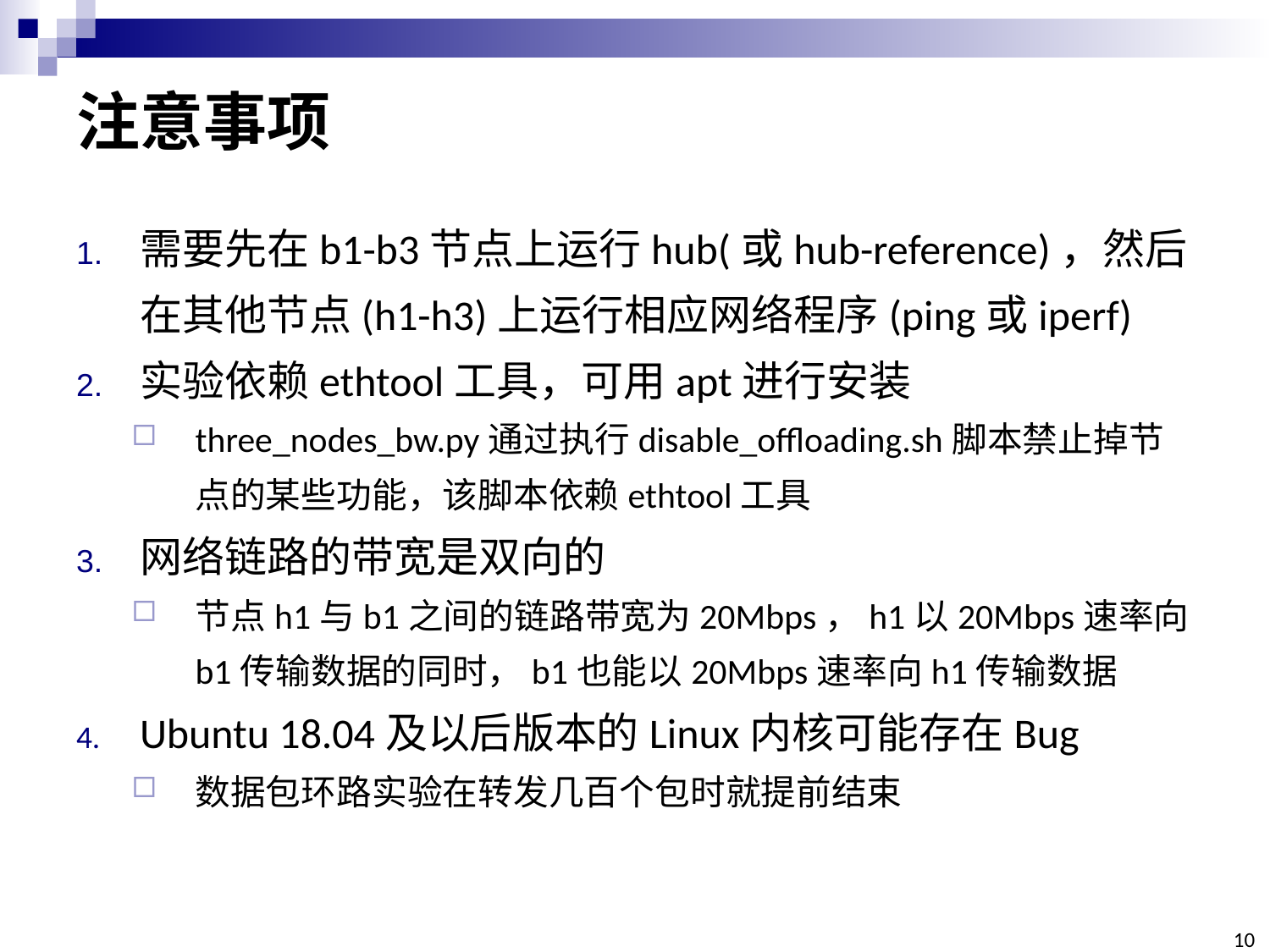

# 注意事项
需要先在b1-b3节点上运行hub(或hub-reference)，然后在其他节点(h1-h3)上运行相应网络程序(ping或iperf)
实验依赖ethtool工具，可用apt进行安装
three_nodes_bw.py通过执行disable_offloading.sh脚本禁止掉节点的某些功能，该脚本依赖ethtool工具
网络链路的带宽是双向的
节点h1与b1之间的链路带宽为20Mbps，h1以20Mbps速率向b1传输数据的同时，b1也能以20Mbps速率向h1传输数据
Ubuntu 18.04及以后版本的Linux内核可能存在Bug
数据包环路实验在转发几百个包时就提前结束
10